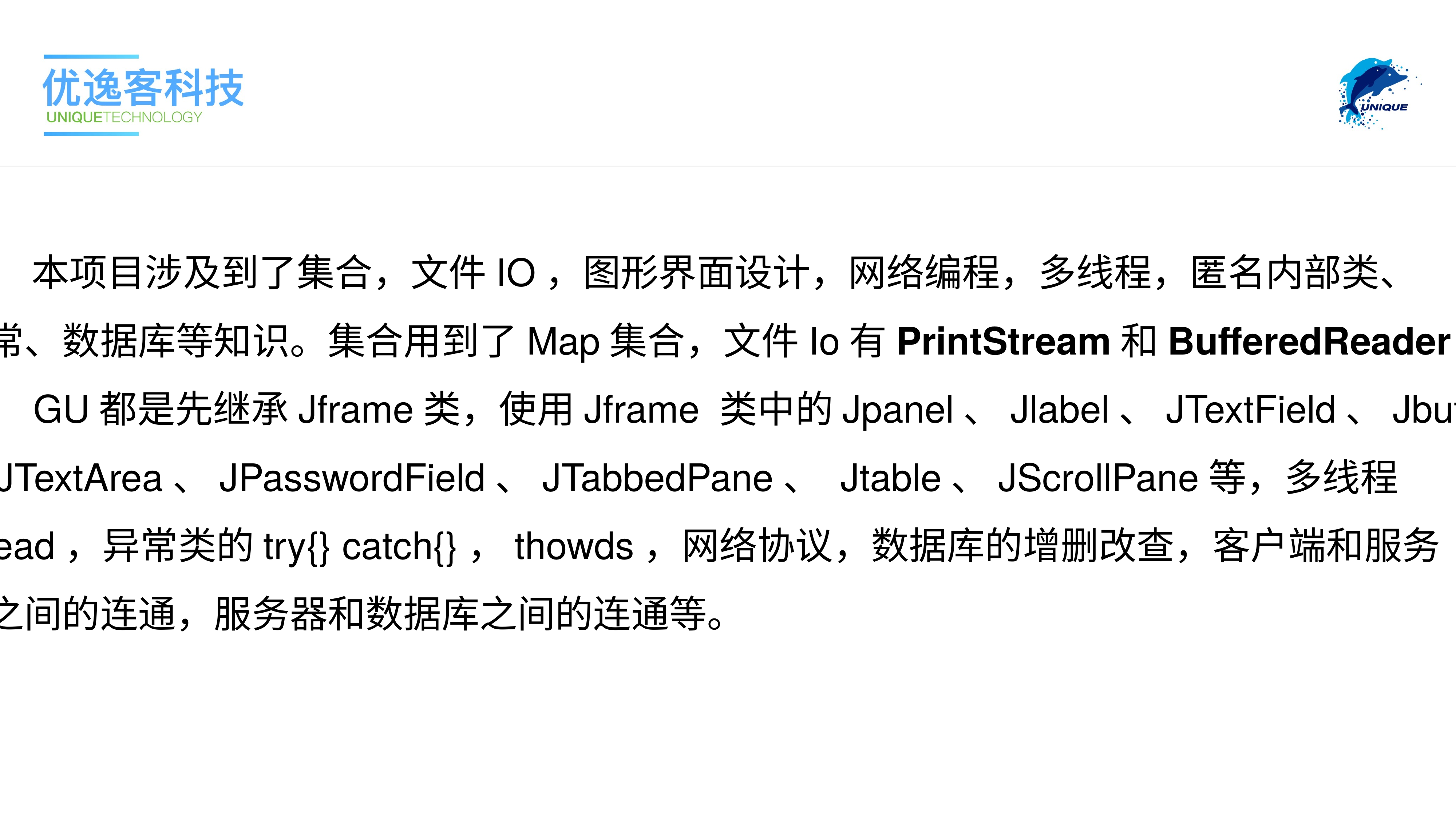

本项目涉及到了集合，文件IO，图形界面设计，网络编程，多线程，匿名内部类、
异常、数据库等知识。集合用到了Map集合，文件Io有PrintStream和BufferedReader
等，GU都是先继承Jframe类，使用Jframe 类中的Jpanel、Jlabel、JTextField、Jbutton
、JTextArea、JPasswordField、JTabbedPane、 Jtable、JScrollPane等，多线程
thread，异常类的try{} catch{}，thowds，网络协议，数据库的增删改查，客户端和服务
器之间的连通，服务器和数据库之间的连通等。